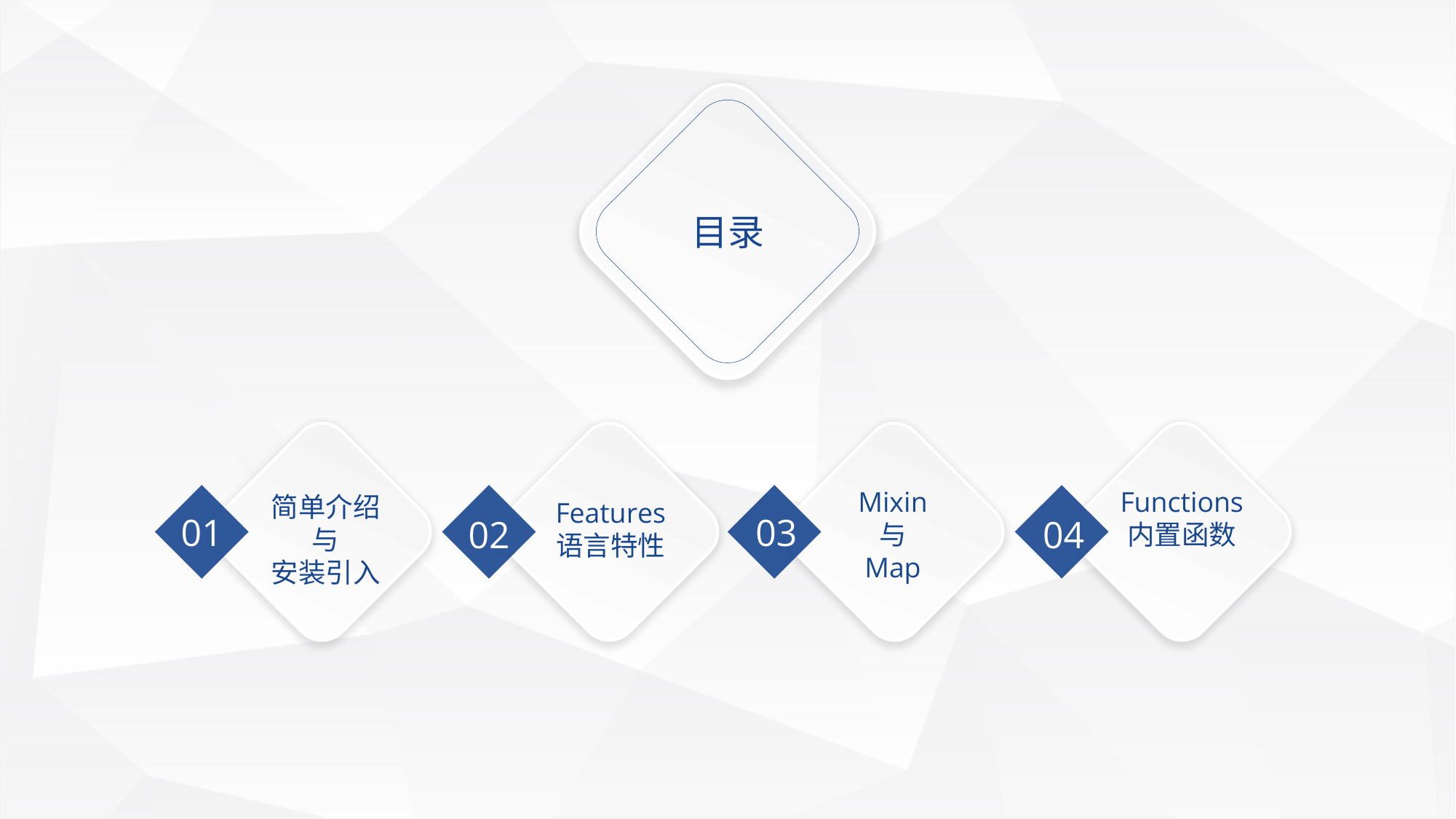

目录

Functions
内置函数
Mixin
与
Map
简单介绍
与
安装引入
Features
语言特性

01
03
02
04